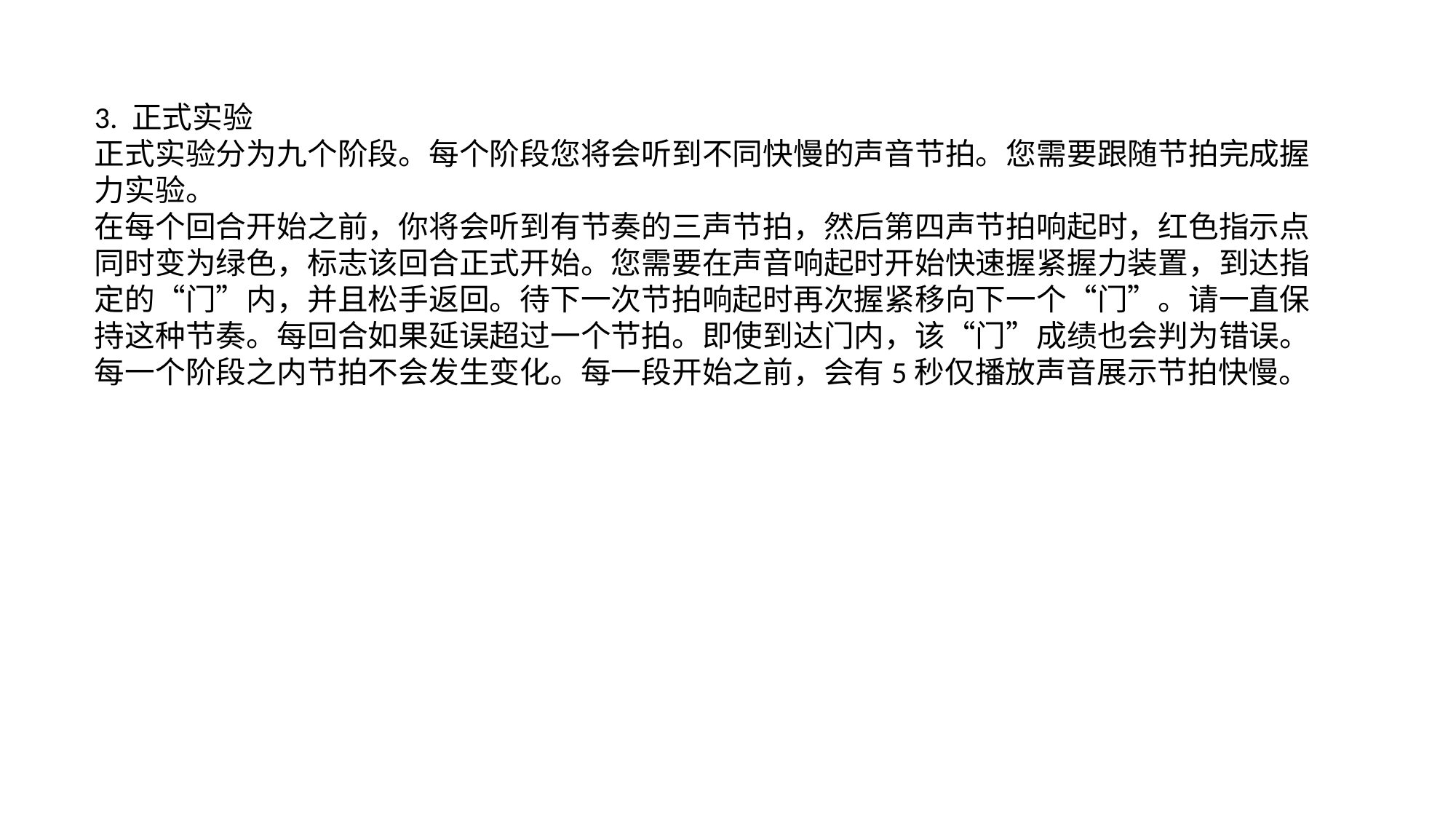

3. 正式实验
正式实验分为九个阶段。每个阶段您将会听到不同快慢的声音节拍。您需要跟随节拍完成握力实验。
在每个回合开始之前，你将会听到有节奏的三声节拍，然后第四声节拍响起时，红色指示点同时变为绿色，标志该回合正式开始。您需要在声音响起时开始快速握紧握力装置，到达指定的“门”内，并且松手返回。待下一次节拍响起时再次握紧移向下一个“门”。请一直保持这种节奏。每回合如果延误超过一个节拍。即使到达门内，该“门”成绩也会判为错误。每一个阶段之内节拍不会发生变化。每一段开始之前，会有5秒仅播放声音展示节拍快慢。